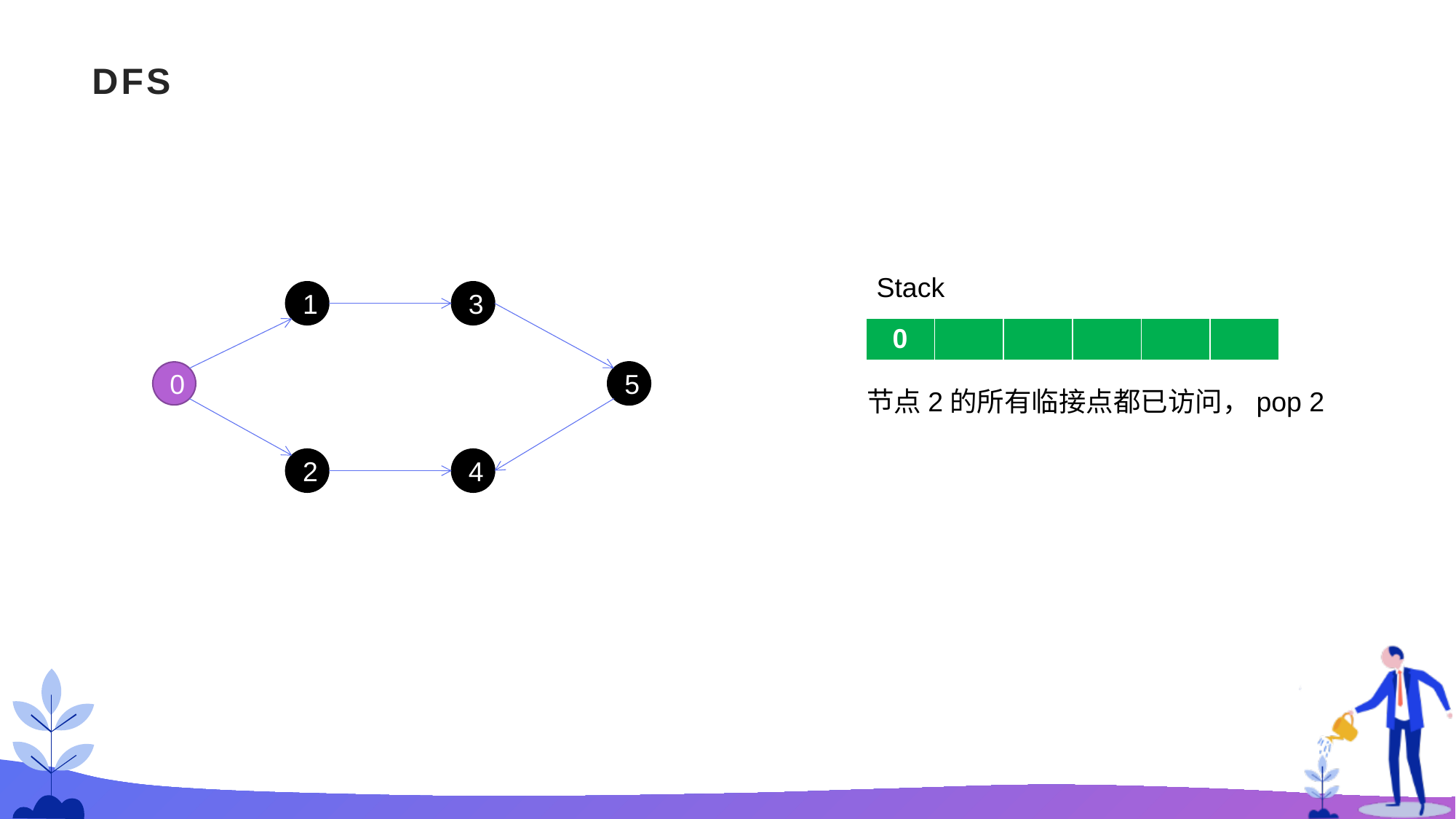

# DFS
Stack
1
3
| 0 |  |  |  |  |  |
| --- | --- | --- | --- | --- | --- |
0
5
节点2的所有临接点都已访问，pop 2
2
4